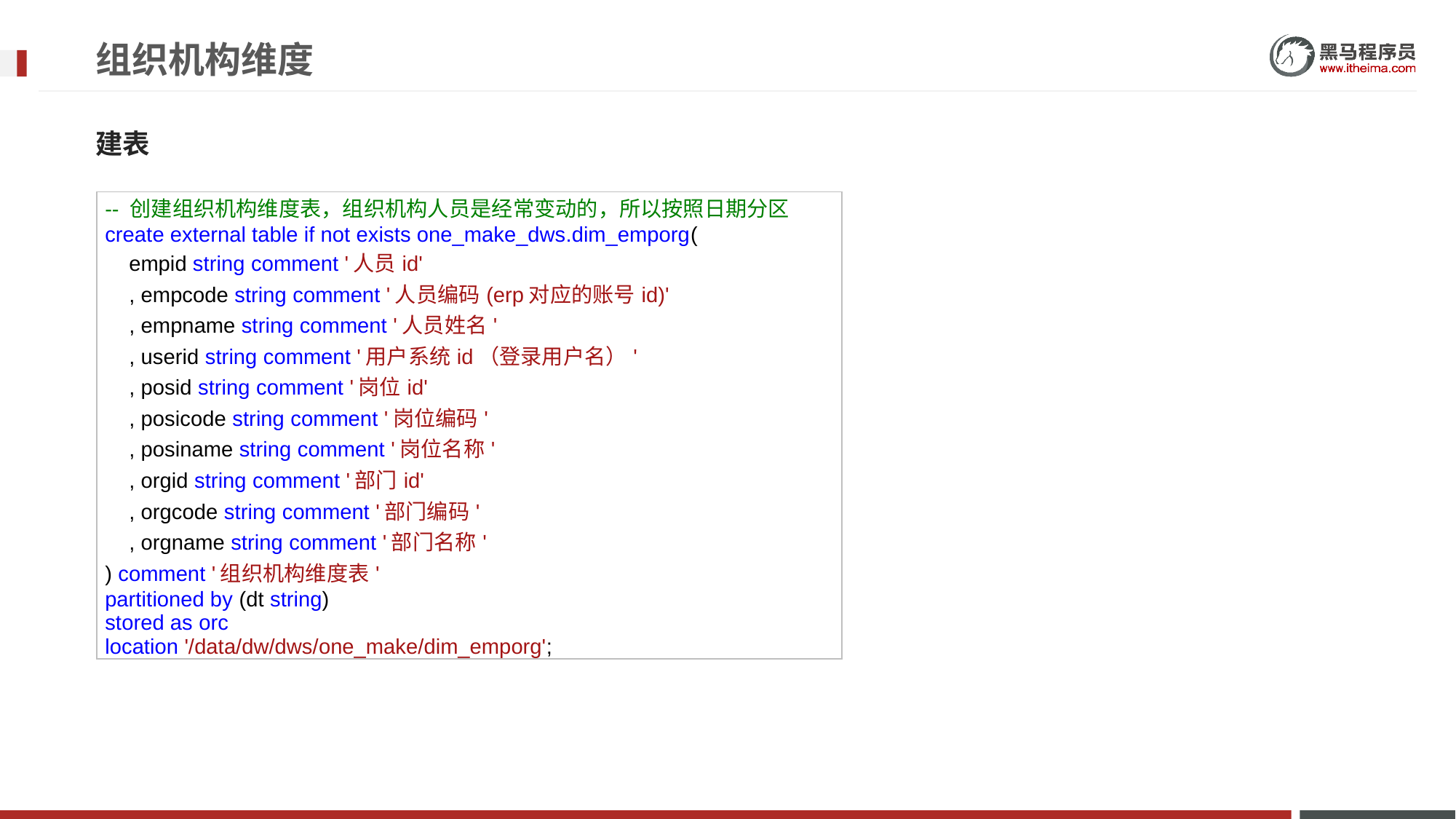

# 组织机构维度
建表
| -- 创建组织机构维度表，组织机构人员是经常变动的，所以按照日期分区 create external table if not exists one\_make\_dws.dim\_emporg( empid string comment '人员id' , empcode string comment '人员编码(erp对应的账号id)' , empname string comment '人员姓名' , userid string comment '用户系统id（登录用户名）' , posid string comment '岗位id' , posicode string comment '岗位编码' , posiname string comment '岗位名称' , orgid string comment '部门id' , orgcode string comment '部门编码' , orgname string comment '部门名称' ) comment '组织机构维度表' partitioned by (dt string) stored as orc location '/data/dw/dws/one\_make/dim\_emporg'; |
| --- |